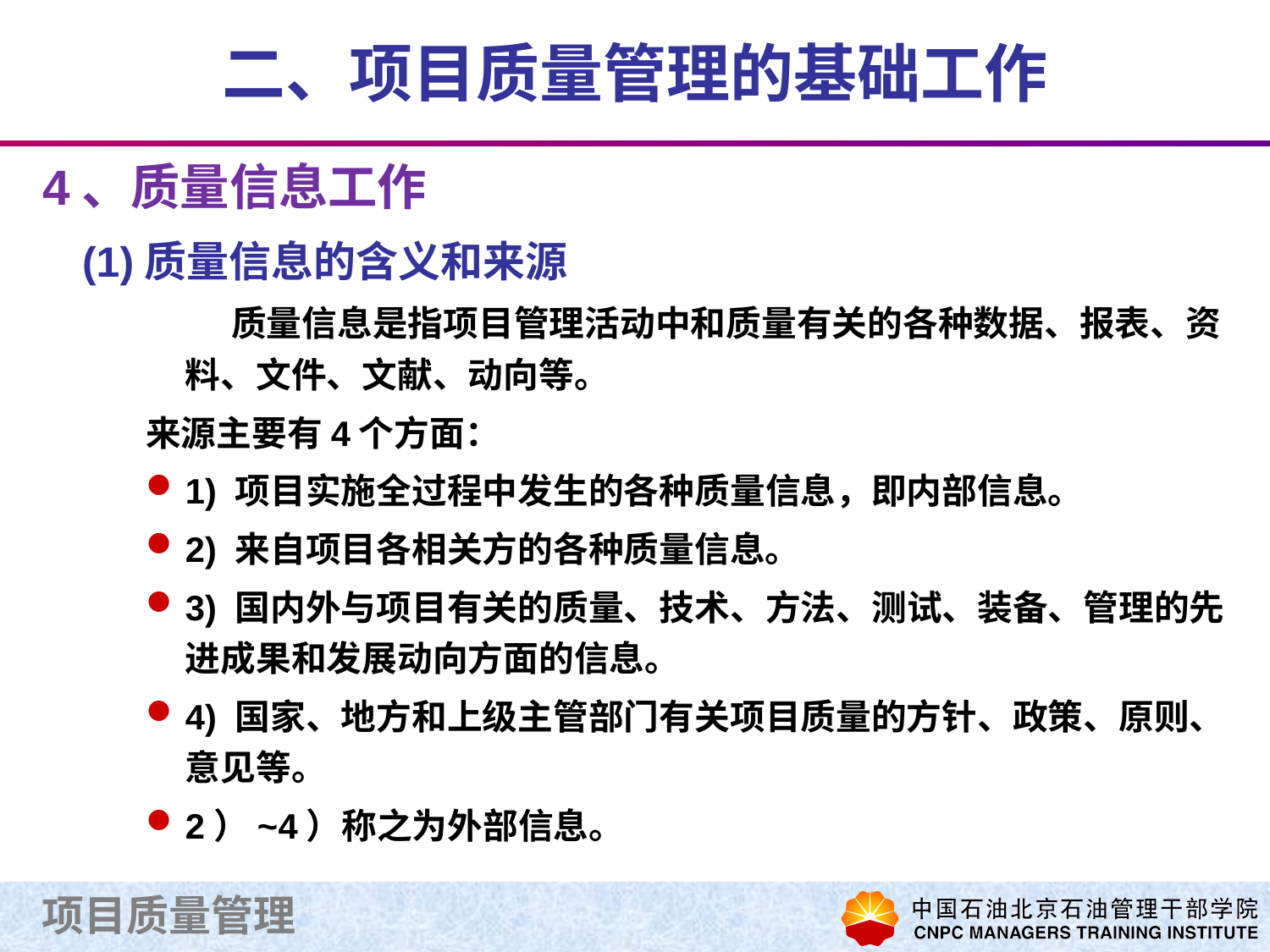

二、项目质量管理的基础工作
4、质量信息工作
(1)质量信息的含义和来源
质量信息是指项目管理活动中和质量有关的各种数据、报表、资料、文件、文献、动向等。
来源主要有4个方面：
1) 项目实施全过程中发生的各种质量信息，即内部信息。
2) 来自项目各相关方的各种质量信息。
3) 国内外与项目有关的质量、技术、方法、测试、装备、管理的先进成果和发展动向方面的信息。
4) 国家、地方和上级主管部门有关项目质量的方针、政策、原则、意见等。
2）~4）称之为外部信息。